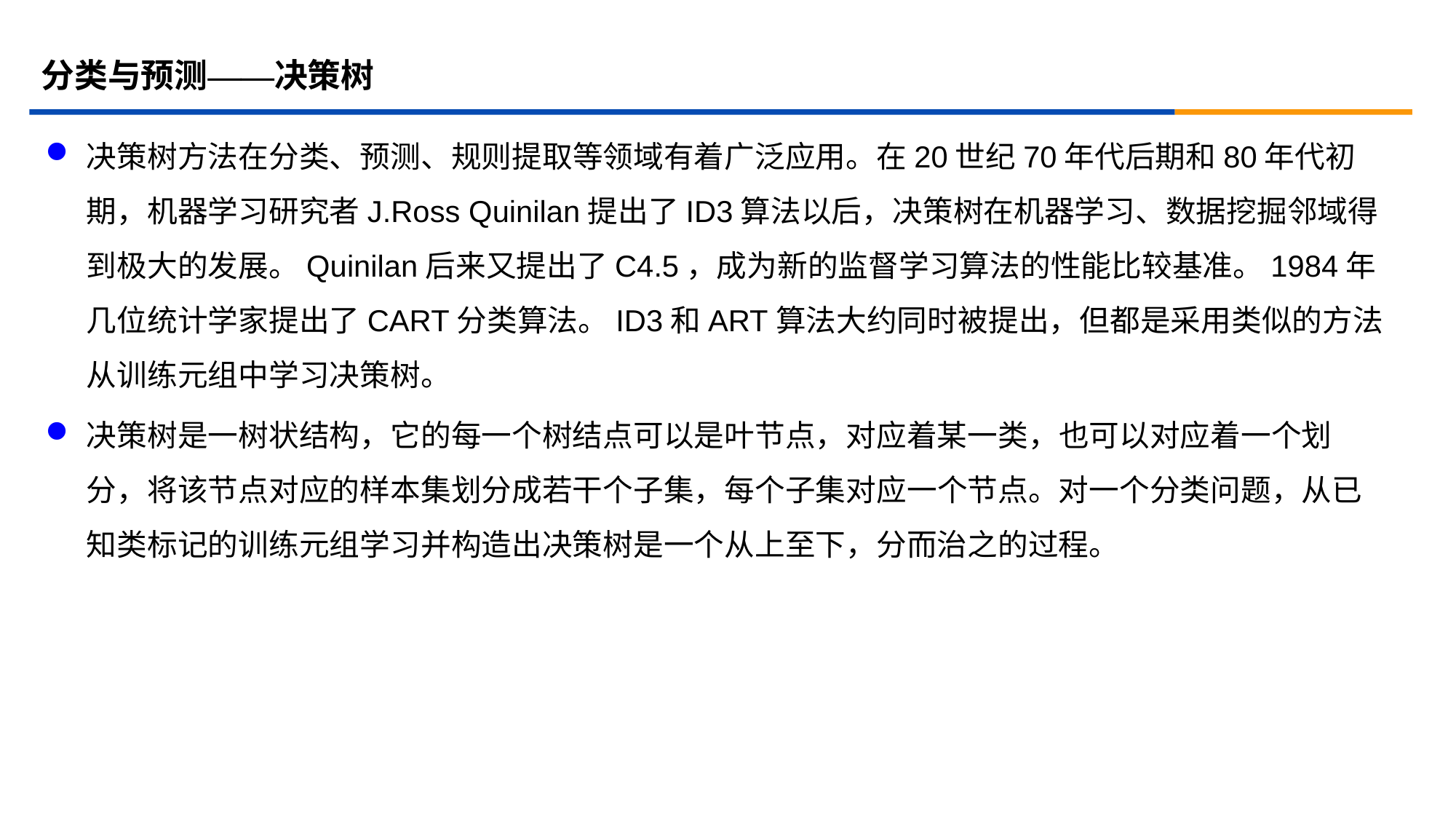

# 分类与预测——决策树
决策树方法在分类、预测、规则提取等领域有着广泛应用。在20世纪70年代后期和80年代初期，机器学习研究者J.Ross Quinilan提出了ID3算法以后，决策树在机器学习、数据挖掘邻域得到极大的发展。Quinilan后来又提出了C4.5，成为新的监督学习算法的性能比较基准。1984年几位统计学家提出了CART分类算法。ID3和ART算法大约同时被提出，但都是采用类似的方法从训练元组中学习决策树。
决策树是一树状结构，它的每一个树结点可以是叶节点，对应着某一类，也可以对应着一个划分，将该节点对应的样本集划分成若干个子集，每个子集对应一个节点。对一个分类问题，从已知类标记的训练元组学习并构造出决策树是一个从上至下，分而治之的过程。